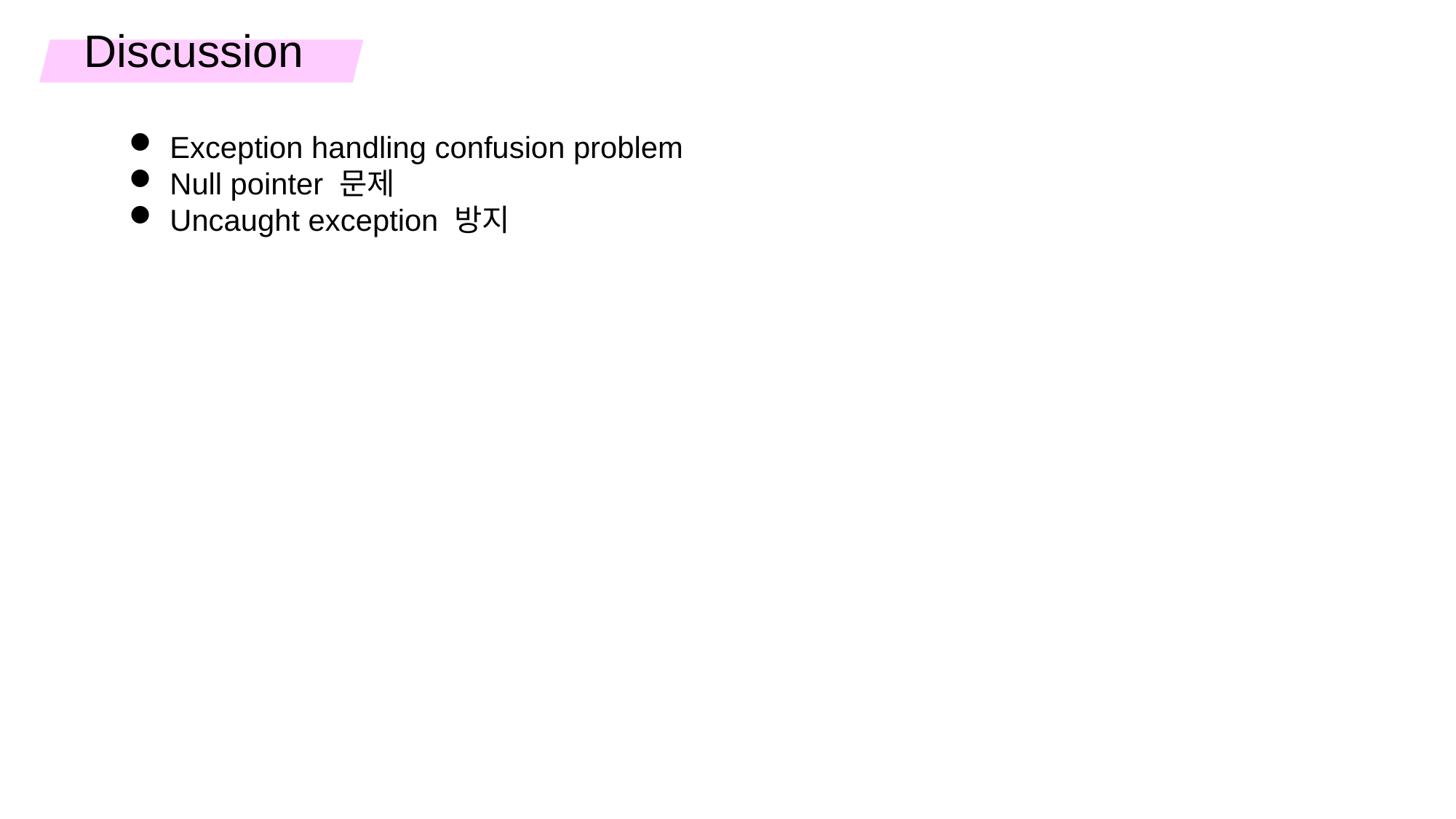

Discussion

Exception handling confusion problem
Null pointer 문제
Uncaught exception 방지